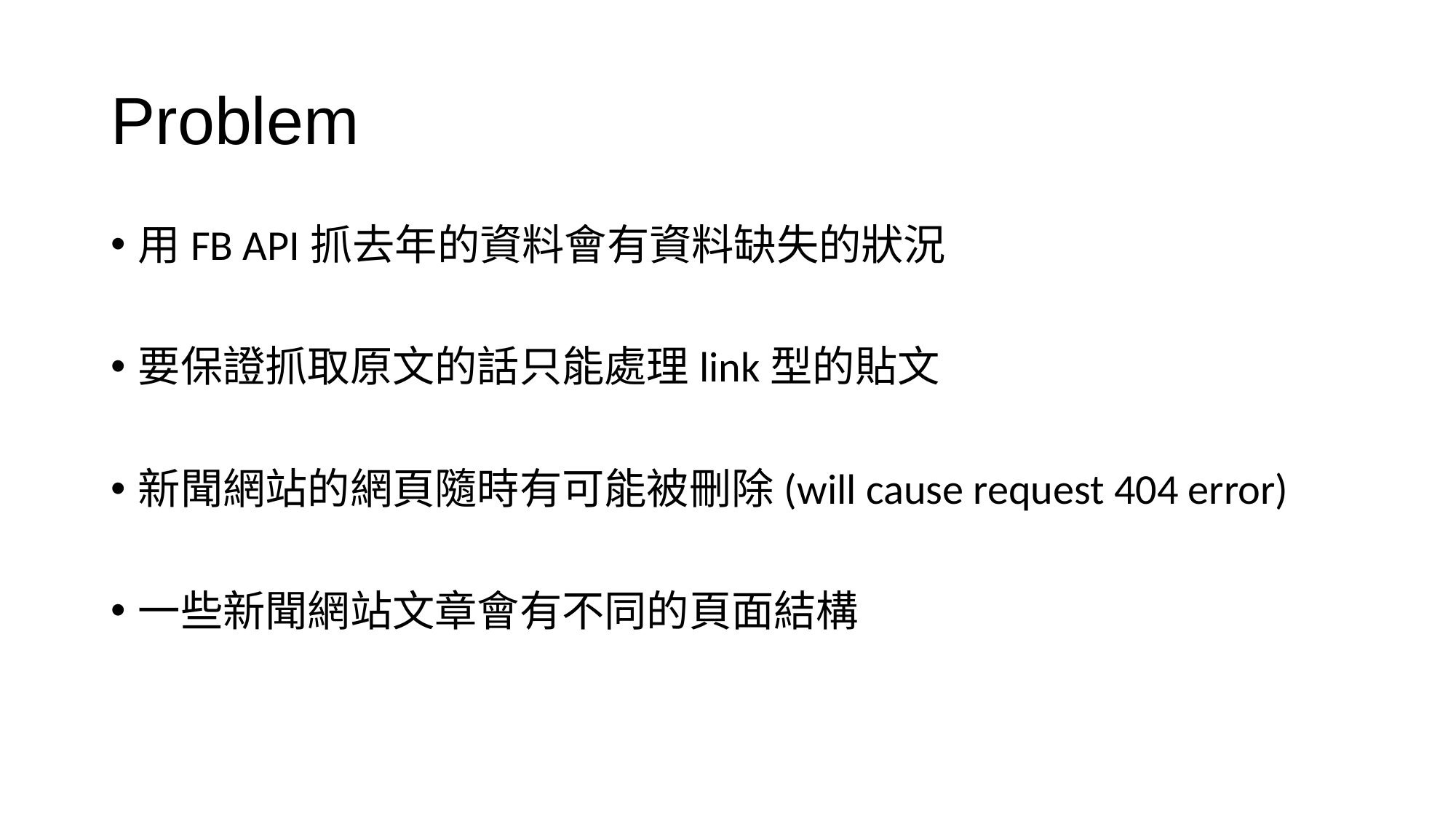

# Problem
用FB API抓去年的資料會有資料缺失的狀況

要保證抓取原文的話只能處理link型的貼文

新聞網站的網頁隨時有可能被刪除(will cause request 404 error)

一些新聞網站文章會有不同的頁面結構